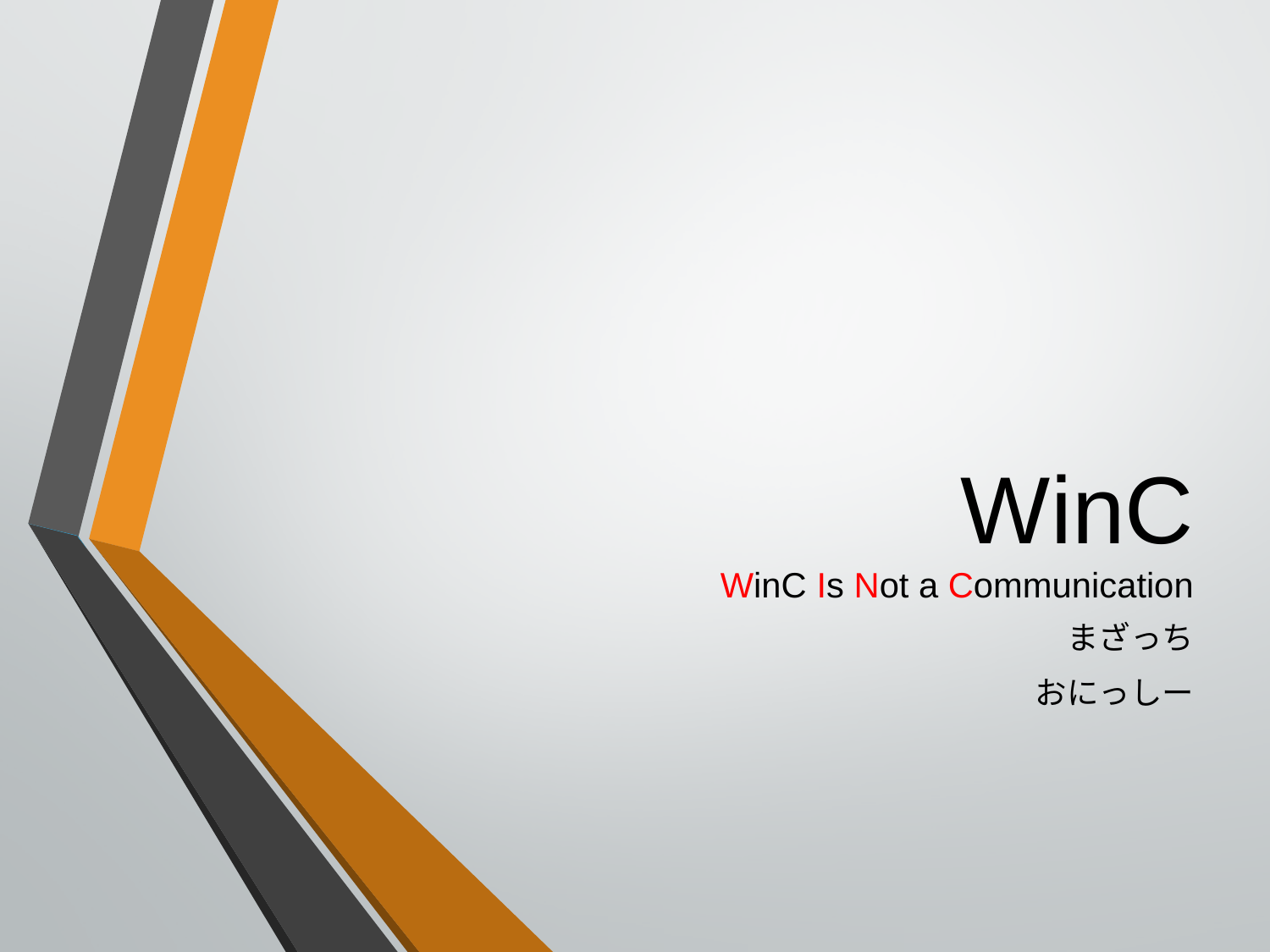

# WinC WinC Is Not a Communication
まざっち
おにっしー